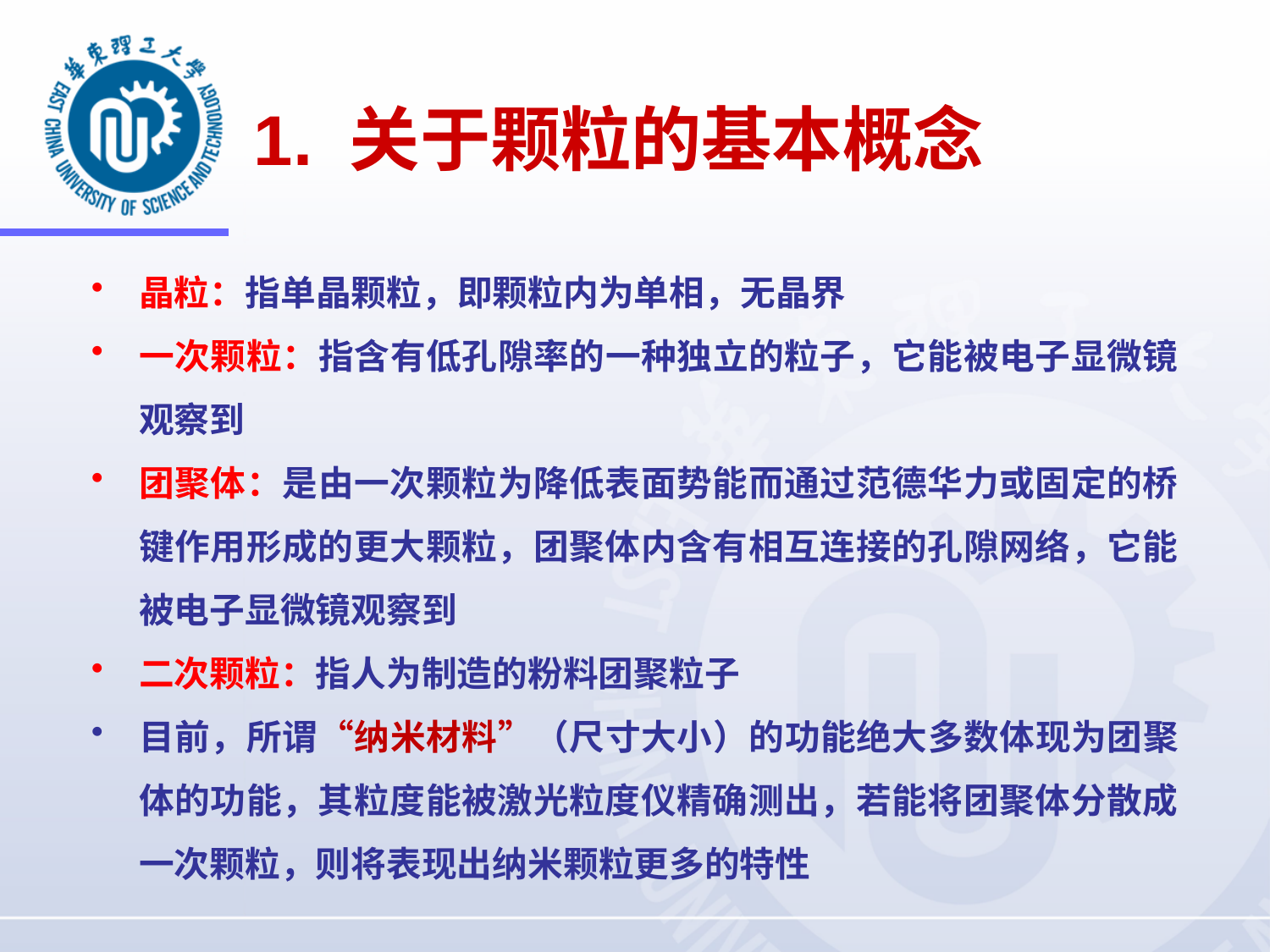

# 1. 关于颗粒的基本概念
晶粒：指单晶颗粒，即颗粒内为单相，无晶界
一次颗粒：指含有低孔隙率的一种独立的粒子，它能被电子显微镜观察到
团聚体：是由一次颗粒为降低表面势能而通过范德华力或固定的桥键作用形成的更大颗粒，团聚体内含有相互连接的孔隙网络，它能被电子显微镜观察到
二次颗粒：指人为制造的粉料团聚粒子
目前，所谓“纳米材料”（尺寸大小）的功能绝大多数体现为团聚体的功能，其粒度能被激光粒度仪精确测出，若能将团聚体分散成一次颗粒，则将表现出纳米颗粒更多的特性